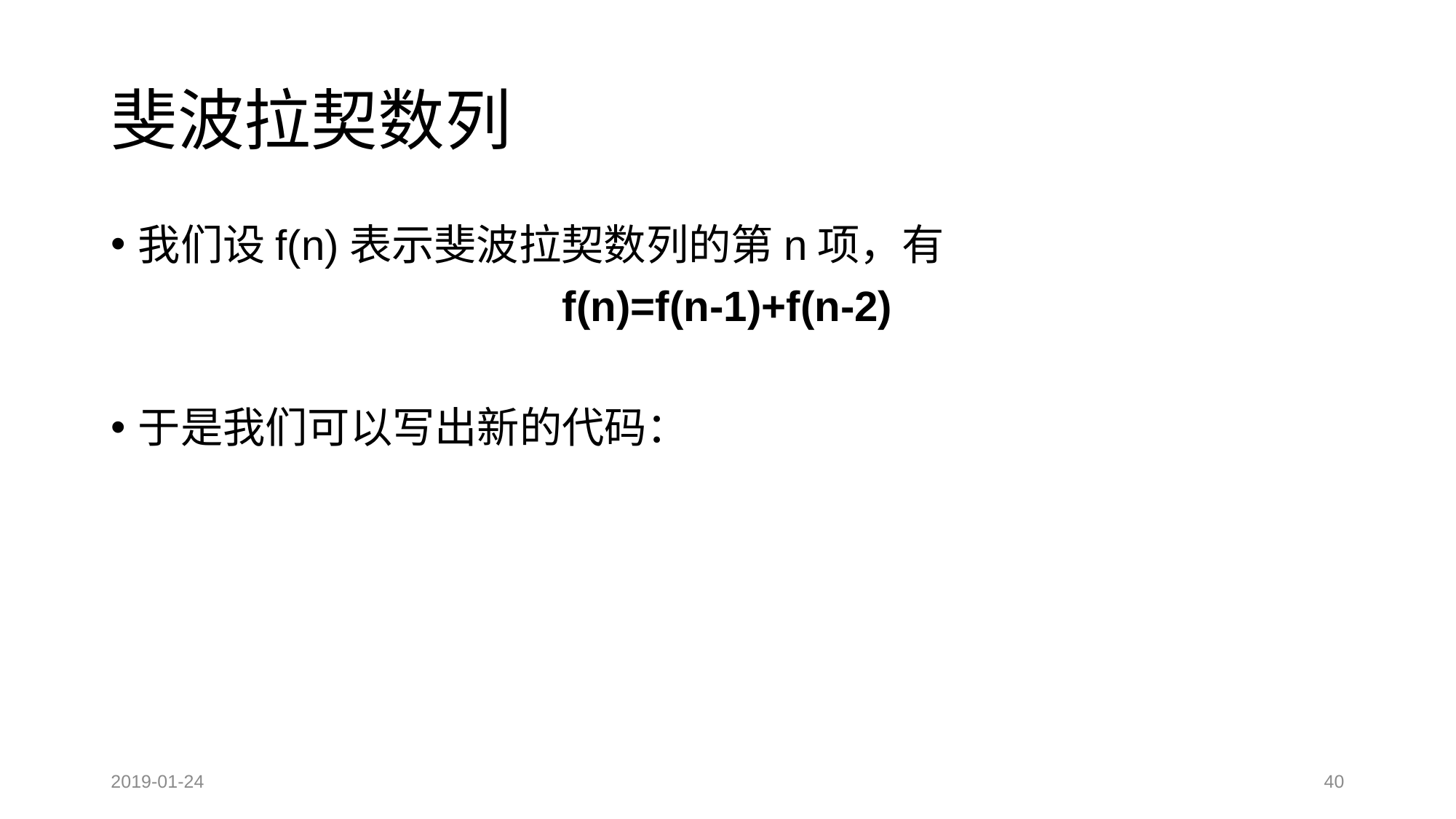

# 斐波拉契数列
我们设f(n)表示斐波拉契数列的第n项，有
f(n)=f(n-1)+f(n-2)

于是我们可以写出新的代码：
2019-01-24
40